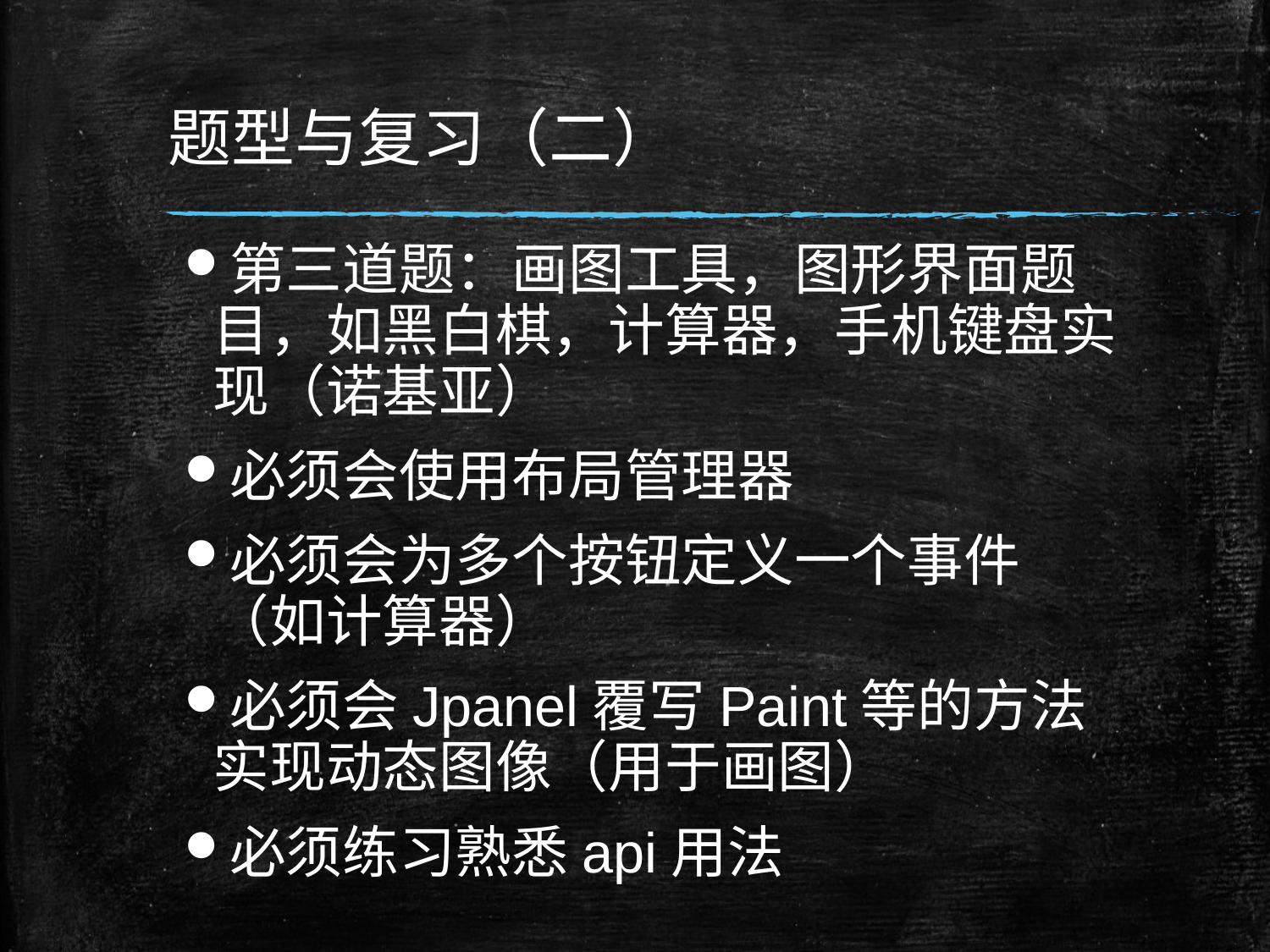

# 题型与复习（二）
第三道题：画图工具，图形界面题目，如黑白棋，计算器，手机键盘实现（诺基亚）
必须会使用布局管理器
必须会为多个按钮定义一个事件（如计算器）
必须会Jpanel覆写Paint等的方法实现动态图像（用于画图）
必须练习熟悉api用法